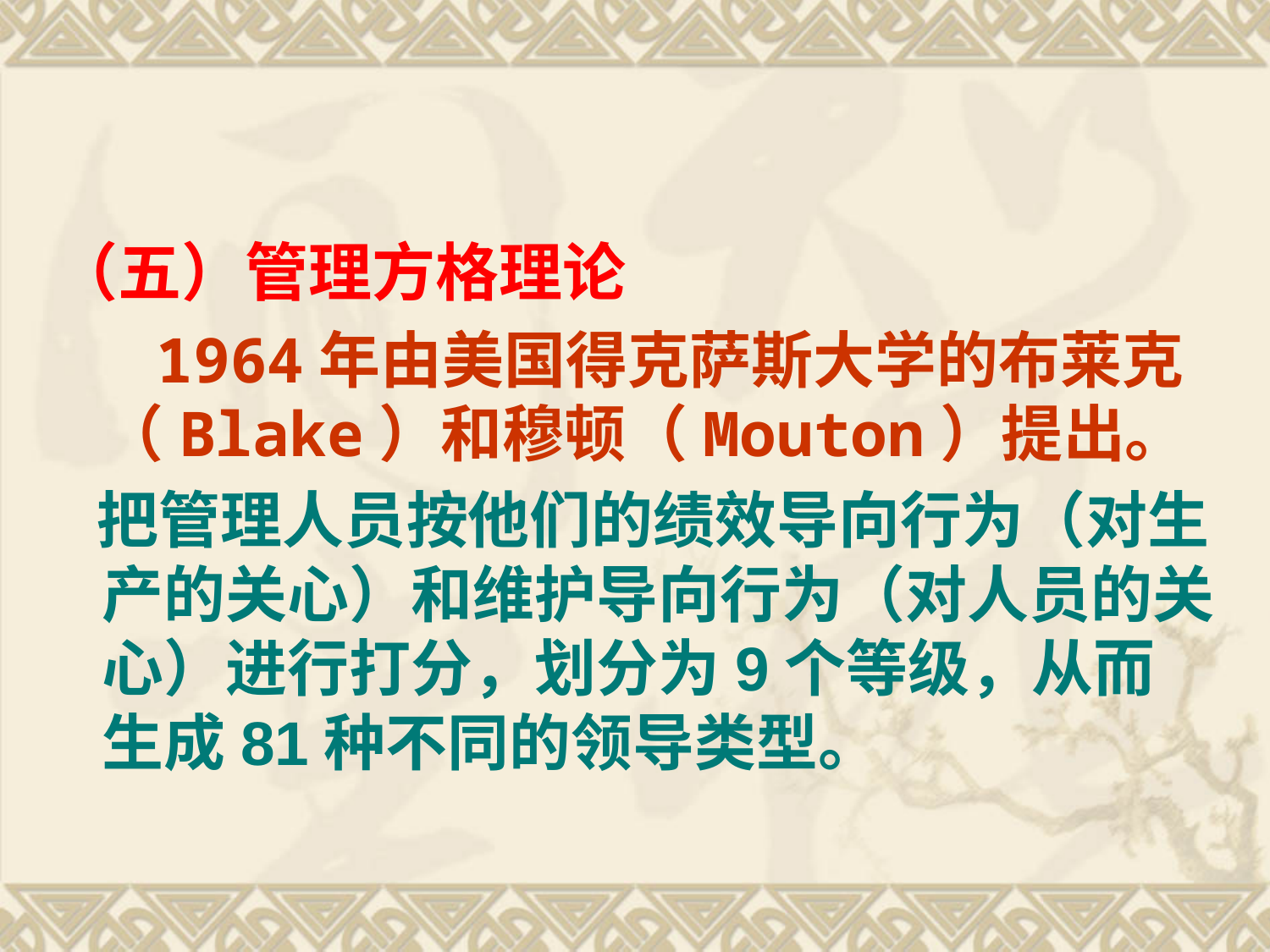

#
（五）管理方格理论
   1964年由美国得克萨斯大学的布莱克（Blake）和穆顿（Mouton）提出。
  把管理人员按他们的绩效导向行为（对生产的关心）和维护导向行为（对人员的关心）进行打分，划分为9个等级，从而生成81种不同的领导类型。